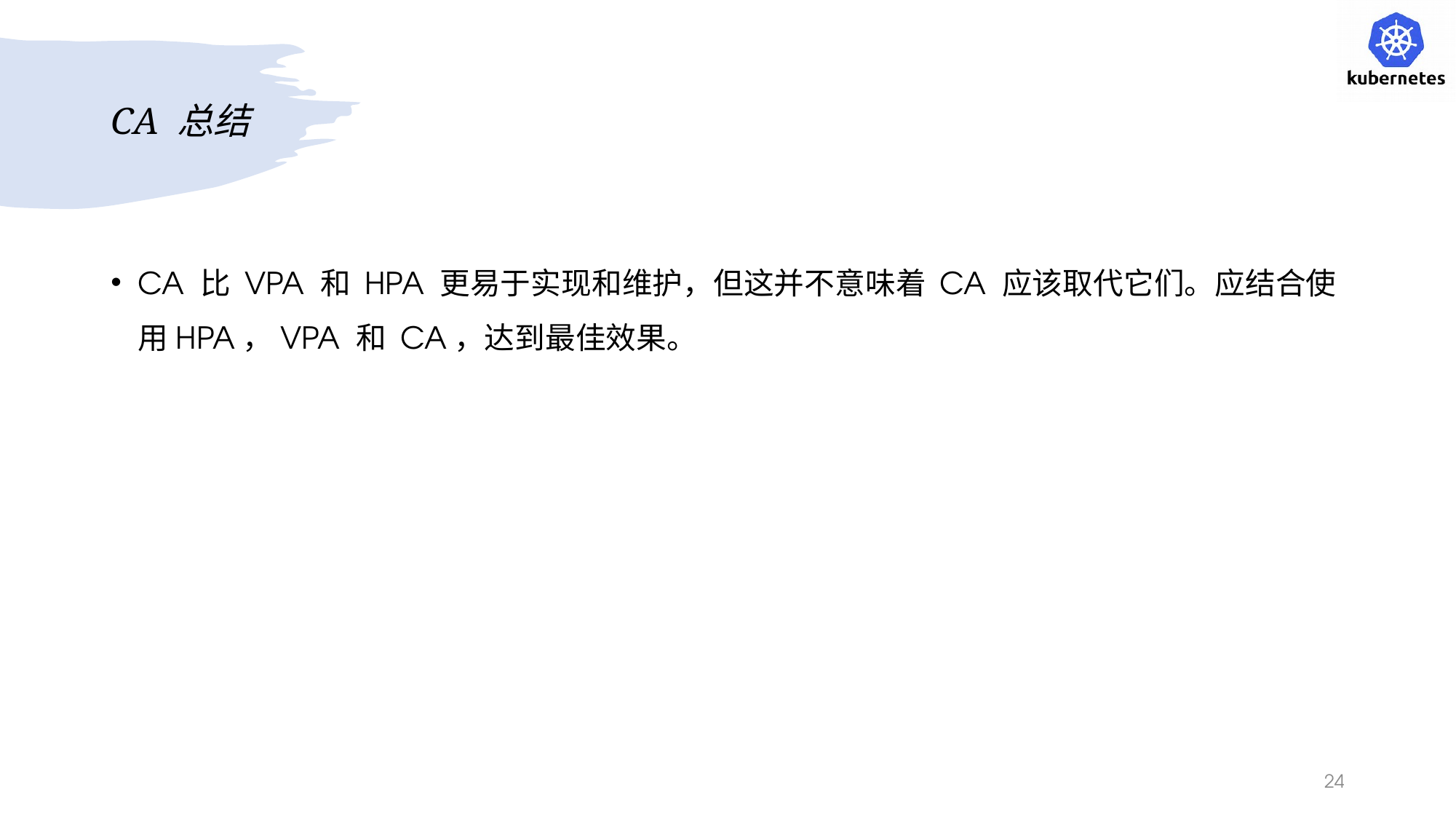

# CA 总结
CA 比 VPA 和 HPA 更易于实现和维护，但这并不意味着 CA 应该取代它们。应结合使用HPA，VPA 和 CA，达到最佳效果。
24